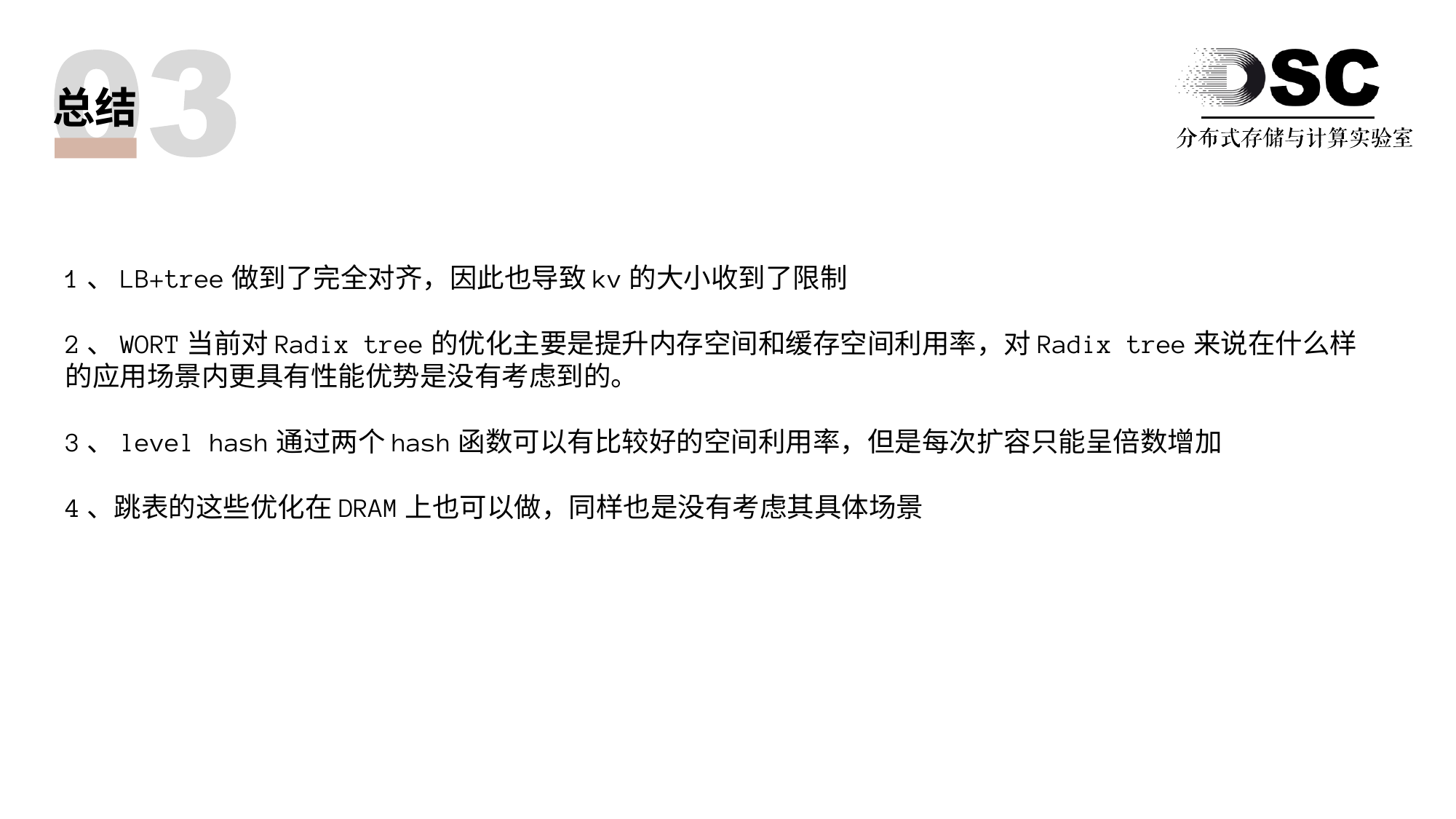

总结

1、LB+tree做到了完全对齐，因此也导致kv的大小收到了限制

2、WORT当前对Radix tree的优化主要是提升内存空间和缓存空间利用率，对Radix tree来说在什么样的应用场景内更具有性能优势是没有考虑到的。

3、level hash通过两个hash函数可以有比较好的空间利用率，但是每次扩容只能呈倍数增加

4、跳表的这些优化在DRAM上也可以做，同样也是没有考虑其具体场景